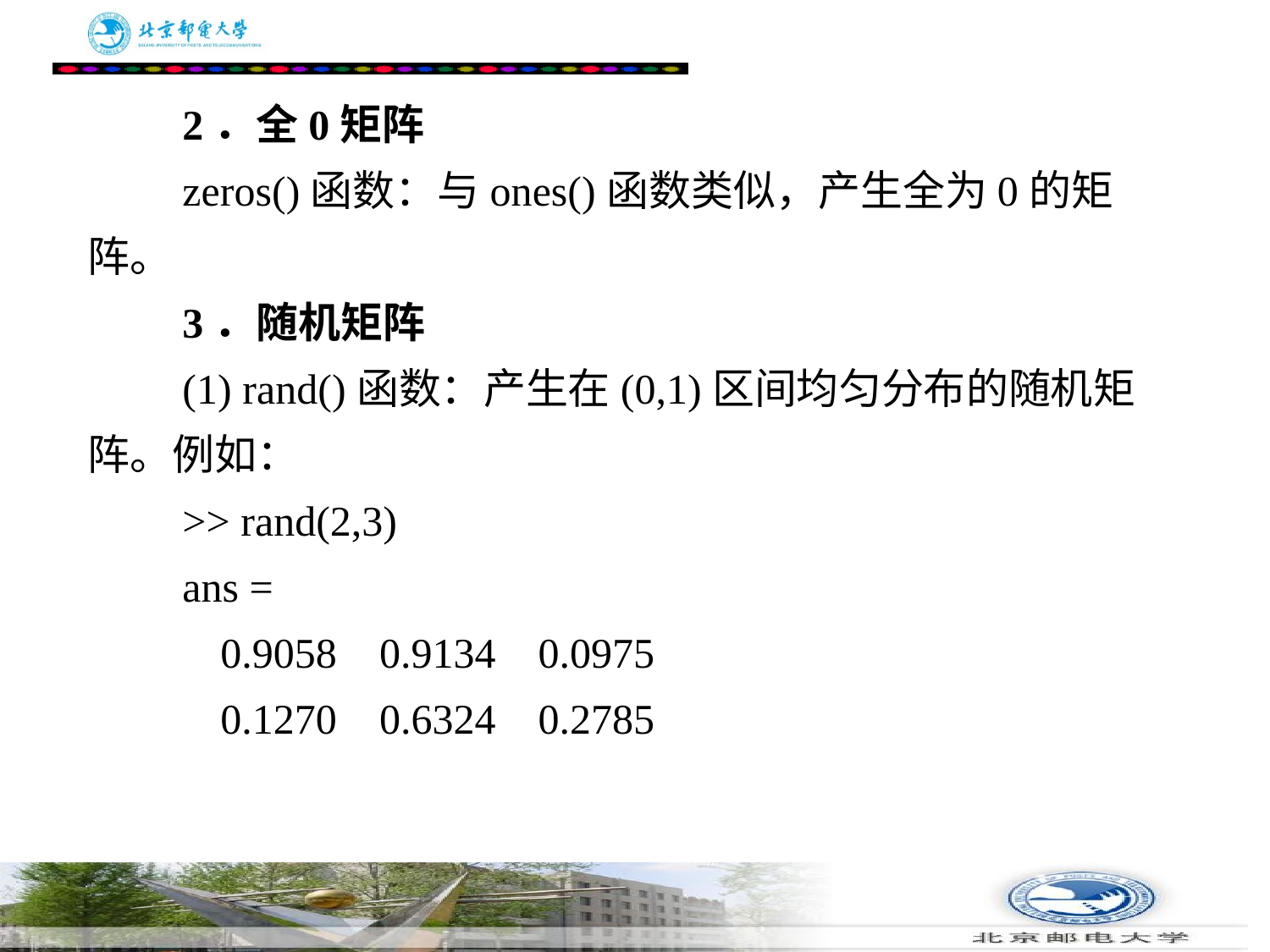

# 2．全0矩阵 　　zeros()函数：与ones()函数类似，产生全为0的矩阵。 　　3．随机矩阵 　　(1) rand()函数：产生在(0,1)区间均匀分布的随机矩阵。例如： 　　>> rand(2,3) 　　ans = 　　    0.9058    0.9134    0.0975 　　    0.1270    0.6324    0.2785